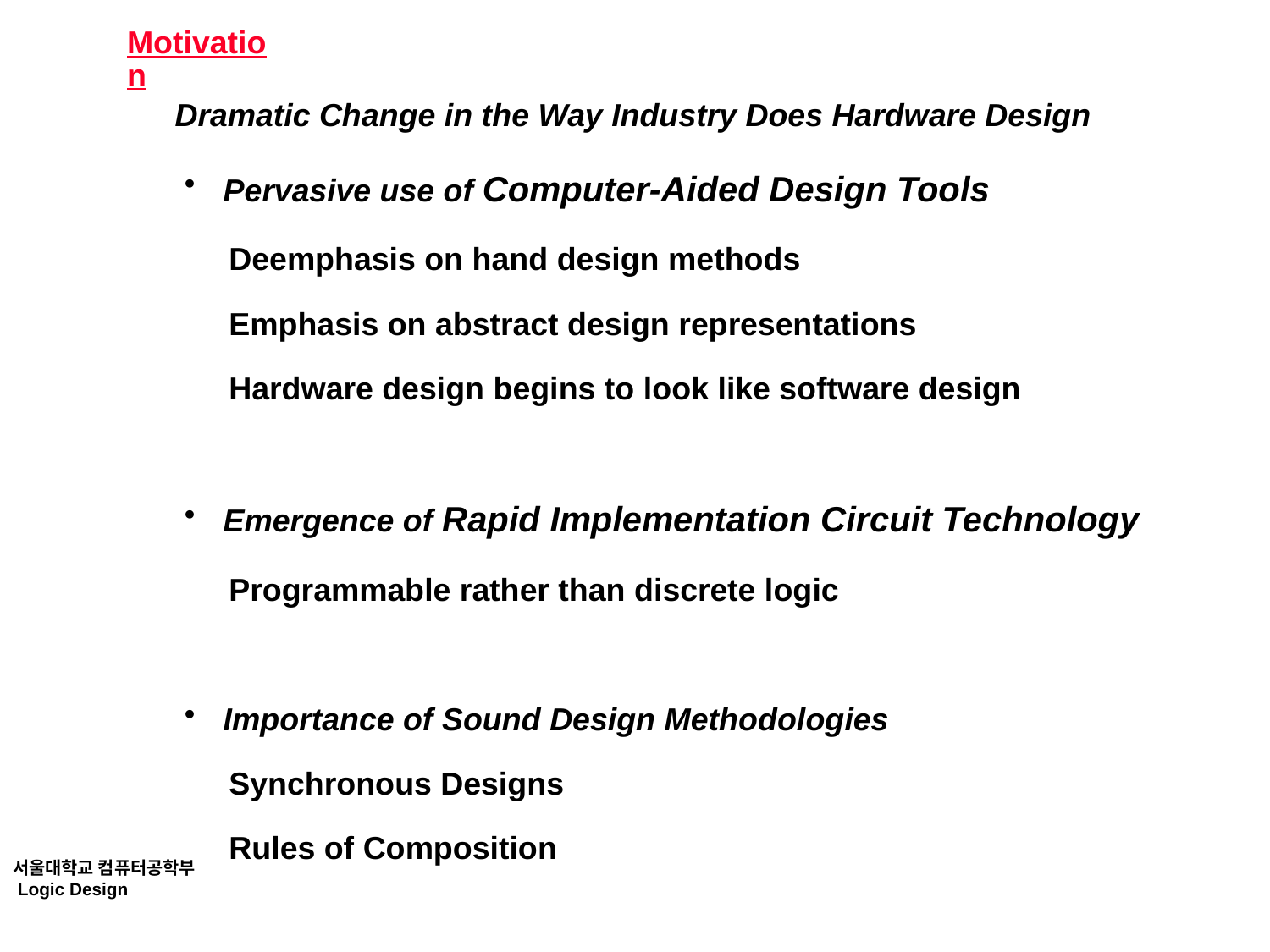

# Motivation
Dramatic Change in the Way Industry Does Hardware Design
 Pervasive use of Computer-Aided Design Tools

     Deemphasis on hand design methods

     Emphasis on abstract design representations

     Hardware design begins to look like software design

 Emergence of Rapid Implementation Circuit Technology

     Programmable rather than discrete logic

 Importance of Sound Design Methodologies

     Synchronous Designs

     Rules of Composition
서울대학교 컴퓨터공학부
 Logic Design                                                                                                                                                                                                               Chap1.50